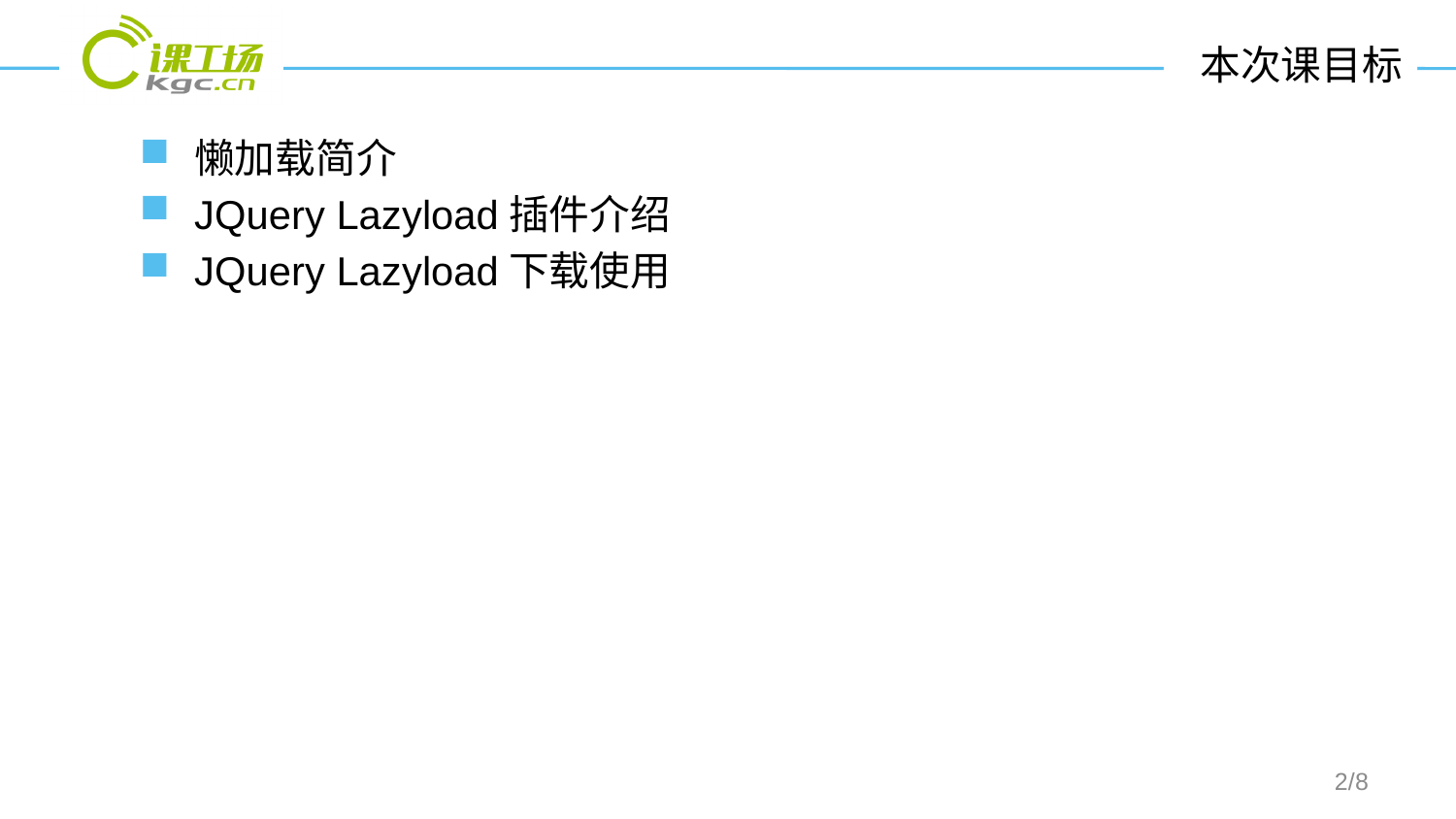

# 本次课目标
懒加载简介
JQuery Lazyload插件介绍
JQuery Lazyload下载使用
2/8